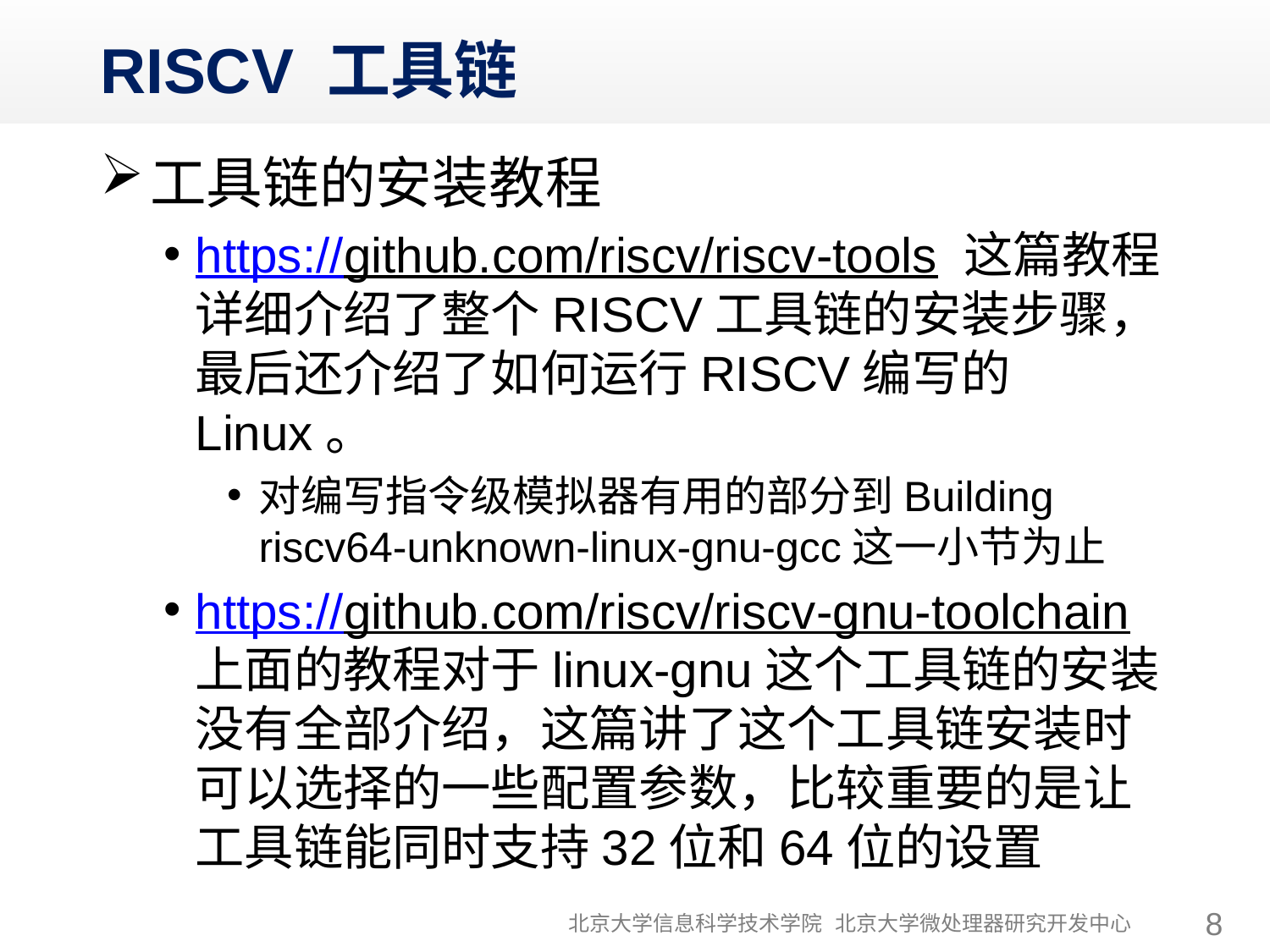

# RISCV 工具链
工具链的安装教程
https://github.com/riscv/riscv-tools 这篇教程详细介绍了整个RISCV工具链的安装步骤，最后还介绍了如何运行RISCV编写的Linux。
对编写指令级模拟器有用的部分到Building riscv64-unknown-linux-gnu-gcc这一小节为止
https://github.com/riscv/riscv-gnu-toolchain 上面的教程对于linux-gnu这个工具链的安装没有全部介绍，这篇讲了这个工具链安装时可以选择的一些配置参数，比较重要的是让工具链能同时支持32位和64位的设置
北京大学信息科学技术学院  北京大学微处理器研究开发中心
8